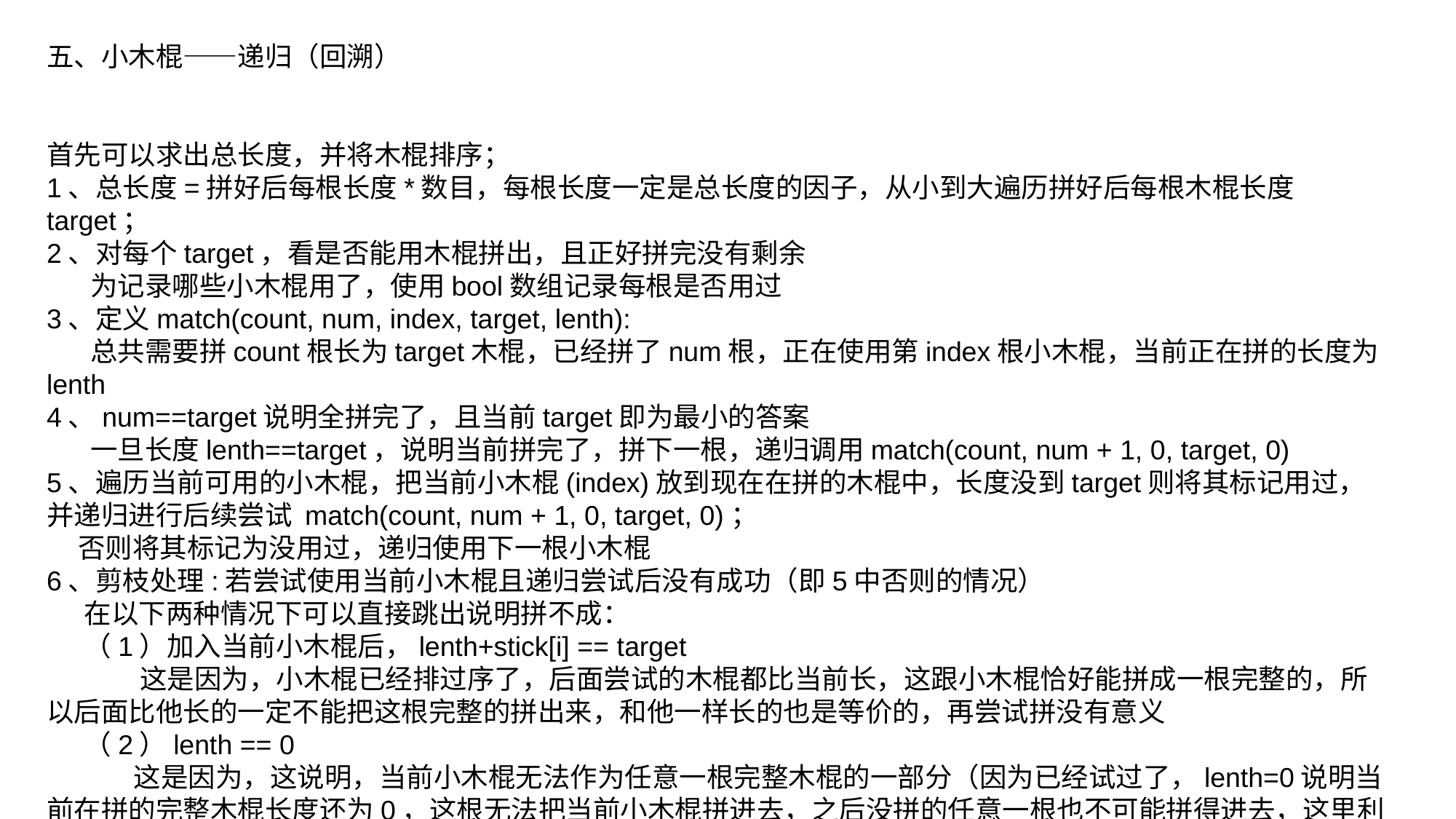

五、小木棍——递归（回溯）

首先可以求出总长度，并将木棍排序；
1、总长度=拼好后每根长度*数目，每根长度一定是总长度的因子，从小到大遍历拼好后每根木棍长度target；
2、对每个target，看是否能用木棍拼出，且正好拼完没有剩余
      为记录哪些小木棍用了，使用bool数组记录每根是否用过
3、定义match(count, num, index, target, lenth):
      总共需要拼count根长为target木棍，已经拼了num根，正在使用第index根小木棍，当前正在拼的长度为lenth
4、num==target说明全拼完了，且当前target即为最小的答案
      一旦长度lenth==target，说明当前拼完了，拼下一根，递归调用match(count, num + 1, 0, target, 0)
5、遍历当前可用的小木棍，把当前小木棍(index)放到现在在拼的木棍中，长度没到target则将其标记用过，并递归进行后续尝试 match(count, num + 1, 0, target, 0)；
    否则将其标记为没用过，递归使用下一根小木棍
6、剪枝处理:若尝试使用当前小木棍且递归尝试后没有成功（即5中否则的情况）
     在以下两种情况下可以直接跳出说明拼不成：
     （1）加入当前小木棍后，lenth+stick[i] == target
              这是因为，小木棍已经排过序了，后面尝试的木棍都比当前长，这跟小木棍恰好能拼成一根完整的，所以后面比他长的一定不能把这根完整的拼出来，和他一样长的也是等价的，再尝试拼没有意义
     （2）lenth == 0
             这是因为，这说明，当前小木棍无法作为任意一根完整木棍的一部分（因为已经试过了，lenth=0说明当前在拼的完整木棍长度还为0，这根无法把当前小木棍拼进去，之后没拼的任意一根也不可能拼得进去，这里利用了每根木棍拼接所需子木棍顺序无关的性质，以及完整木棍之间的等价性)